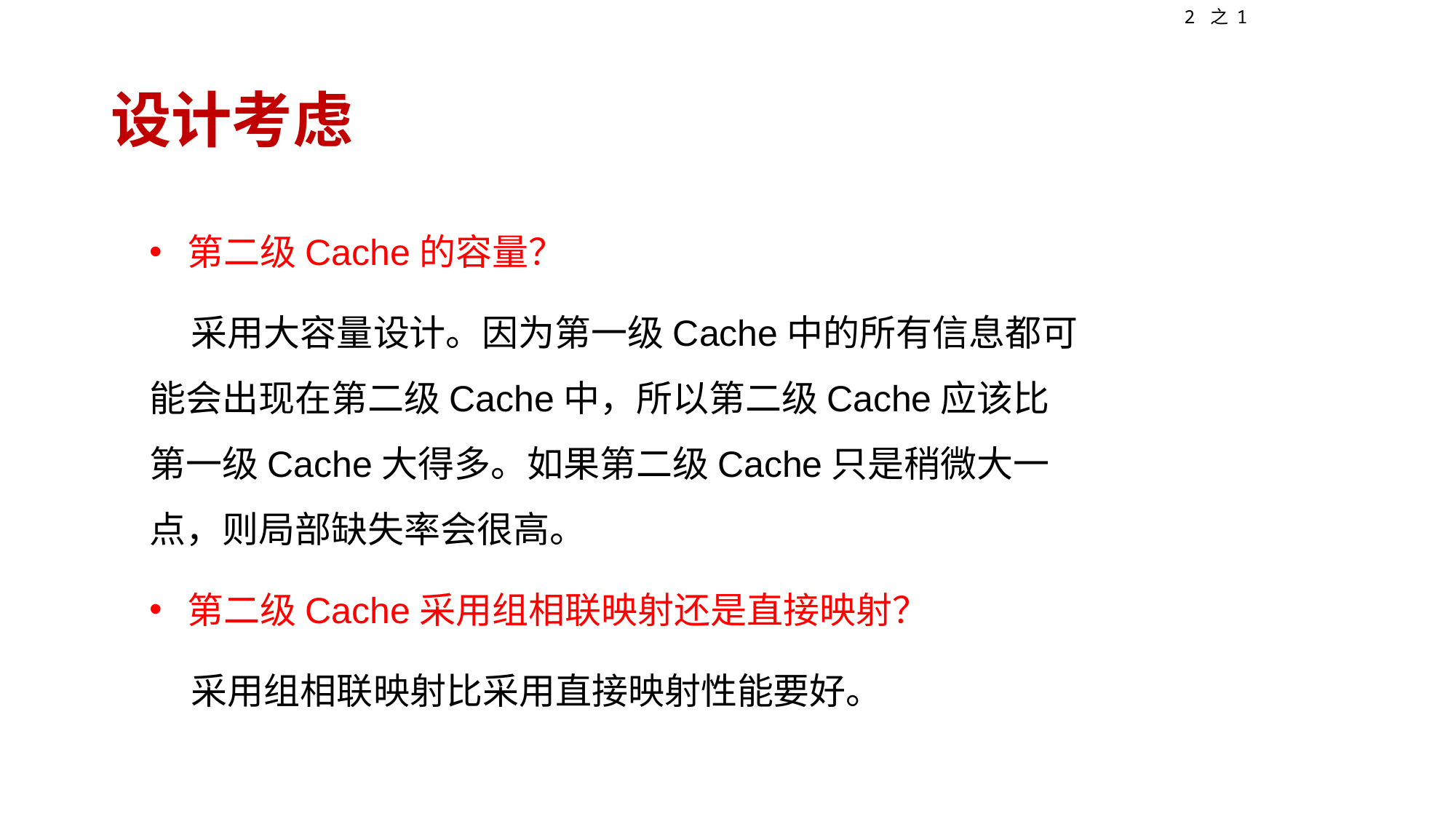

2 之 1
# 设计考虑
  第二级Cache的容量？
    采用大容量设计。因为第一级Cache中的所有信息都可能会出现在第二级Cache中，所以第二级Cache应该比第一级Cache大得多。如果第二级Cache只是稍微大一点，则局部缺失率会很高。
  第二级Cache采用组相联映射还是直接映射？
    采用组相联映射比采用直接映射性能要好。